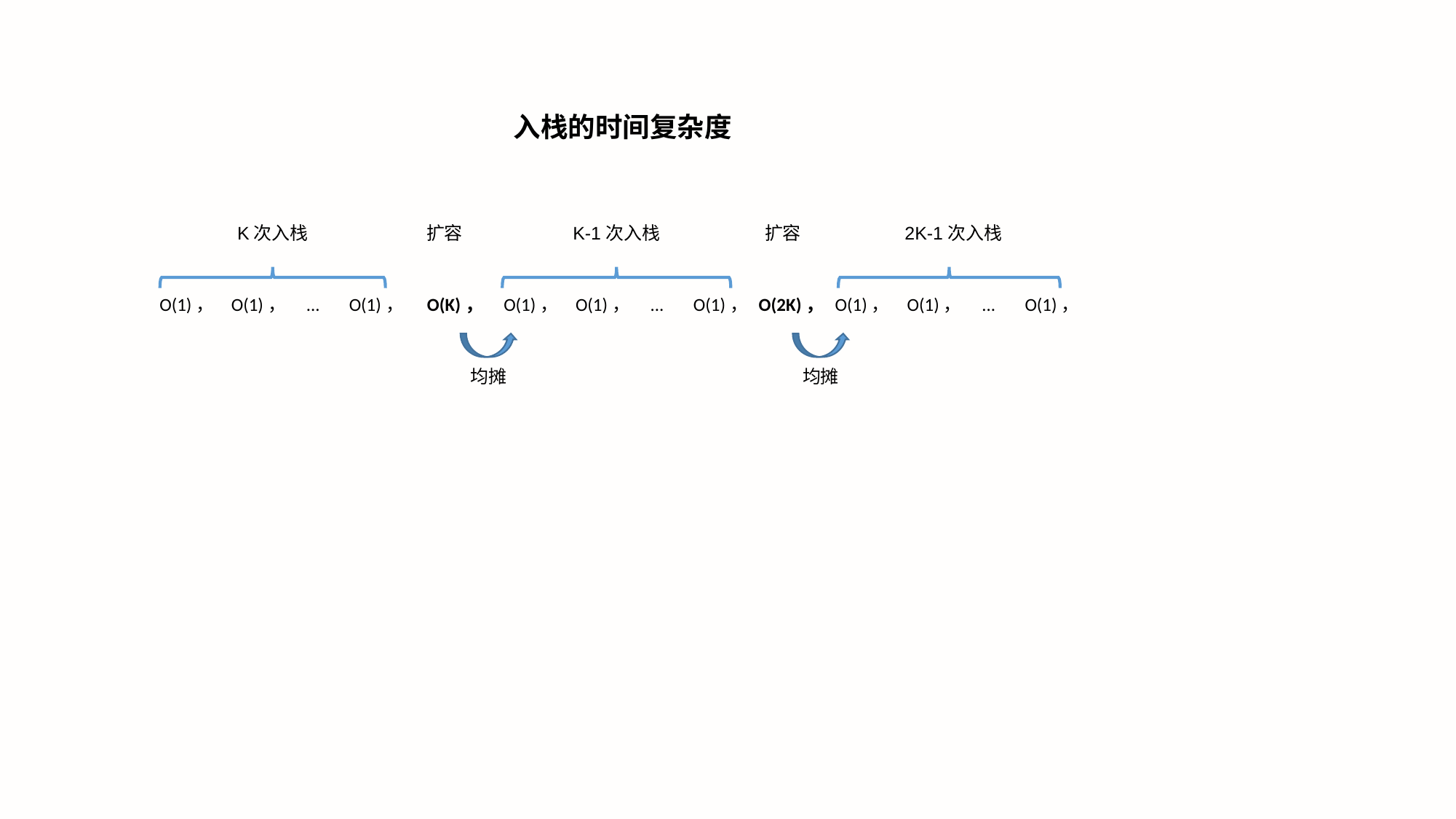

入栈的时间复杂度

K次入栈
扩容
K-1次入栈
扩容
2K-1次入栈
O(1)，
O(1)，
...
O(1)，
O(K)，
O(1)，
O(1)，
...
O(1)，
O(2K)，
O(1)，
O(1)，
...
O(1)，

均摊
均摊